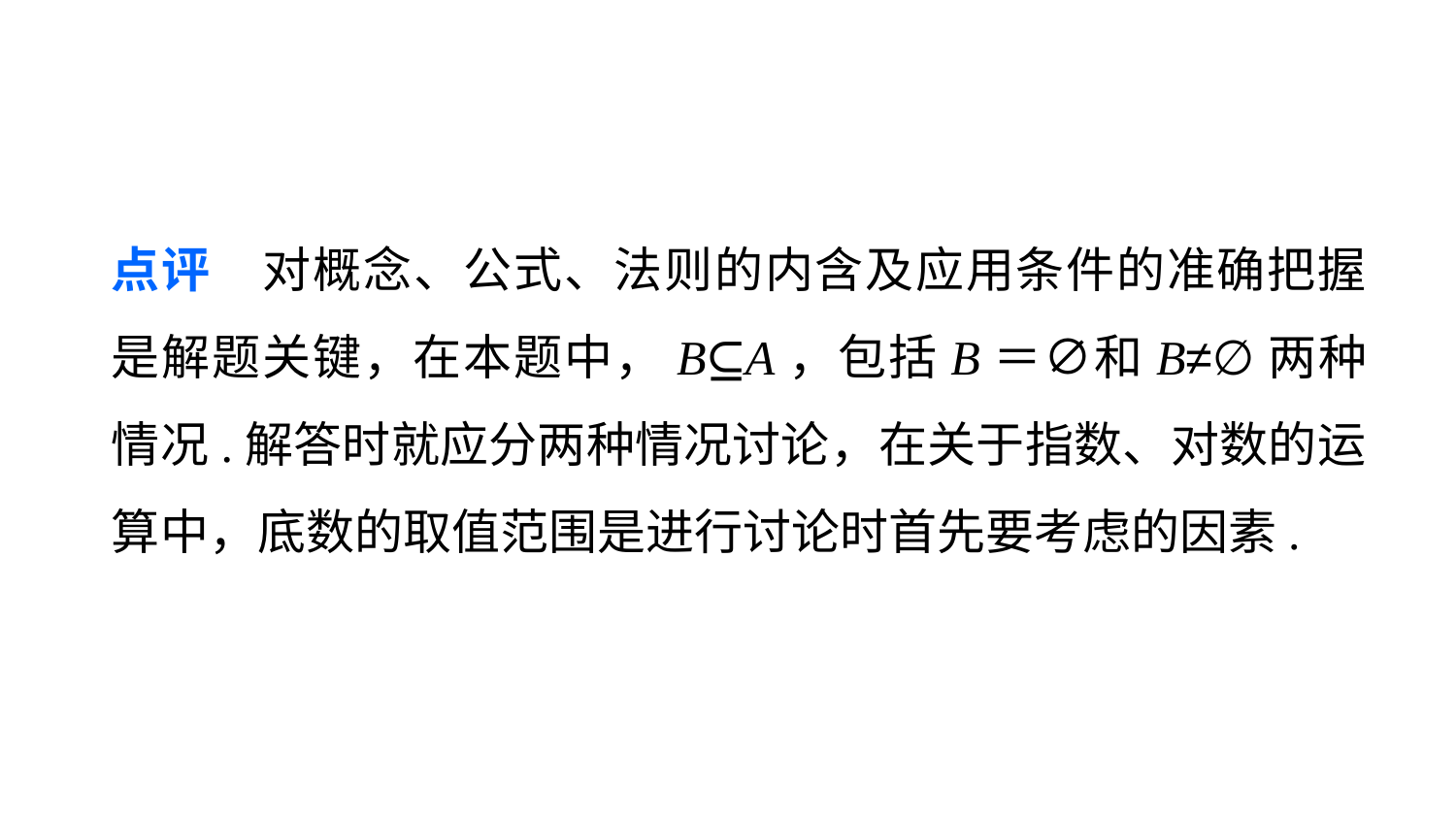

点评　对概念、公式、法则的内含及应用条件的准确把握是解题关键，在本题中，B⊆A，包括B＝∅和B≠∅两种情况.解答时就应分两种情况讨论，在关于指数、对数的运算中，底数的取值范围是进行讨论时首先要考虑的因素.